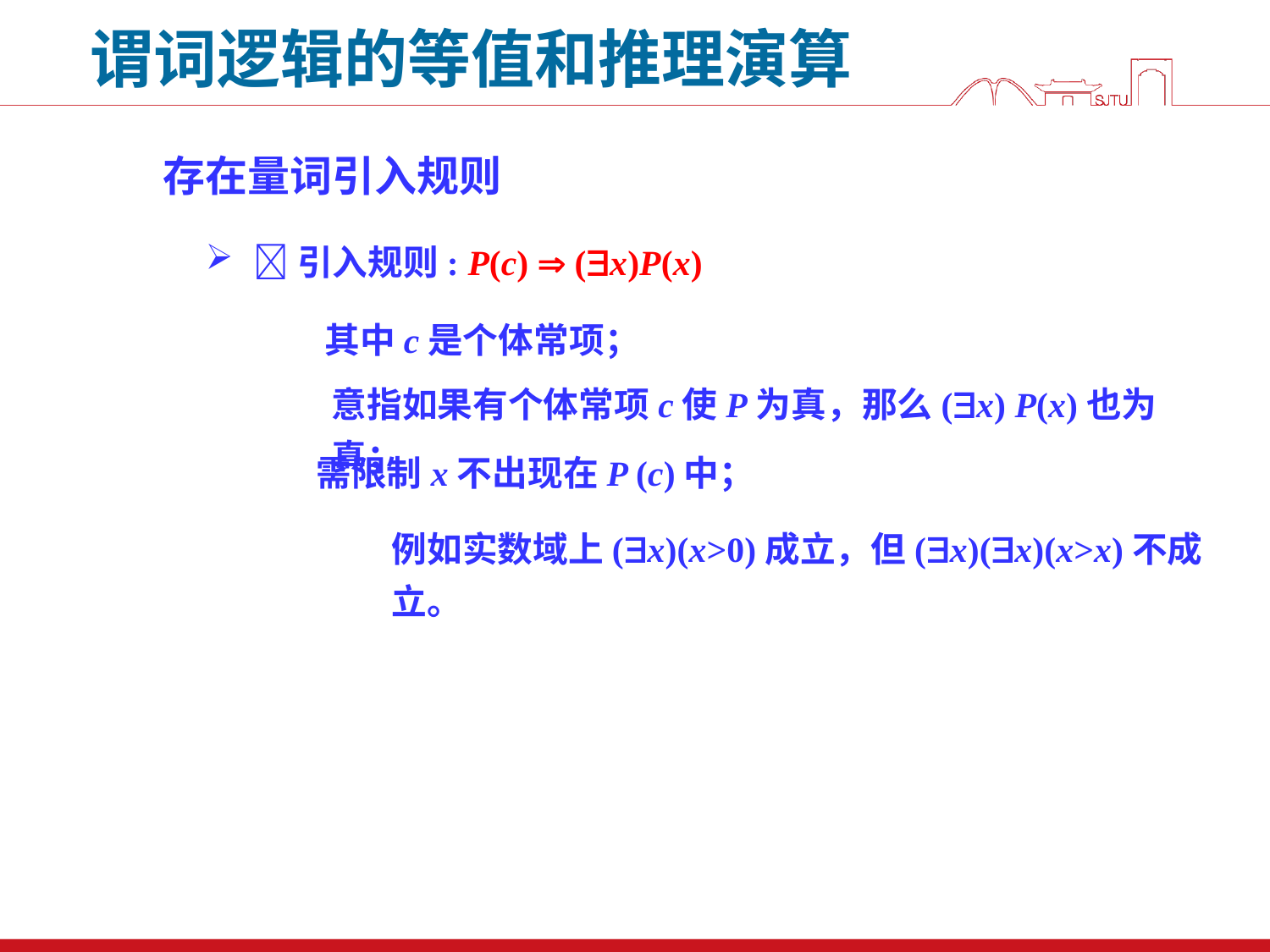

谓词逻辑的等值和推理演算
存在量词引入规则
∃引入规则: P(c) ⇒ (∃x)P(x)
其中c是个体常项；
意指如果有个体常项c使P为真，那么(∃x) P(x)也为真；
需限制x不出现在P (c)中；
例如实数域上(∃x)(x>0)成立，但(∃x)(∃x)(x>x)不成立。